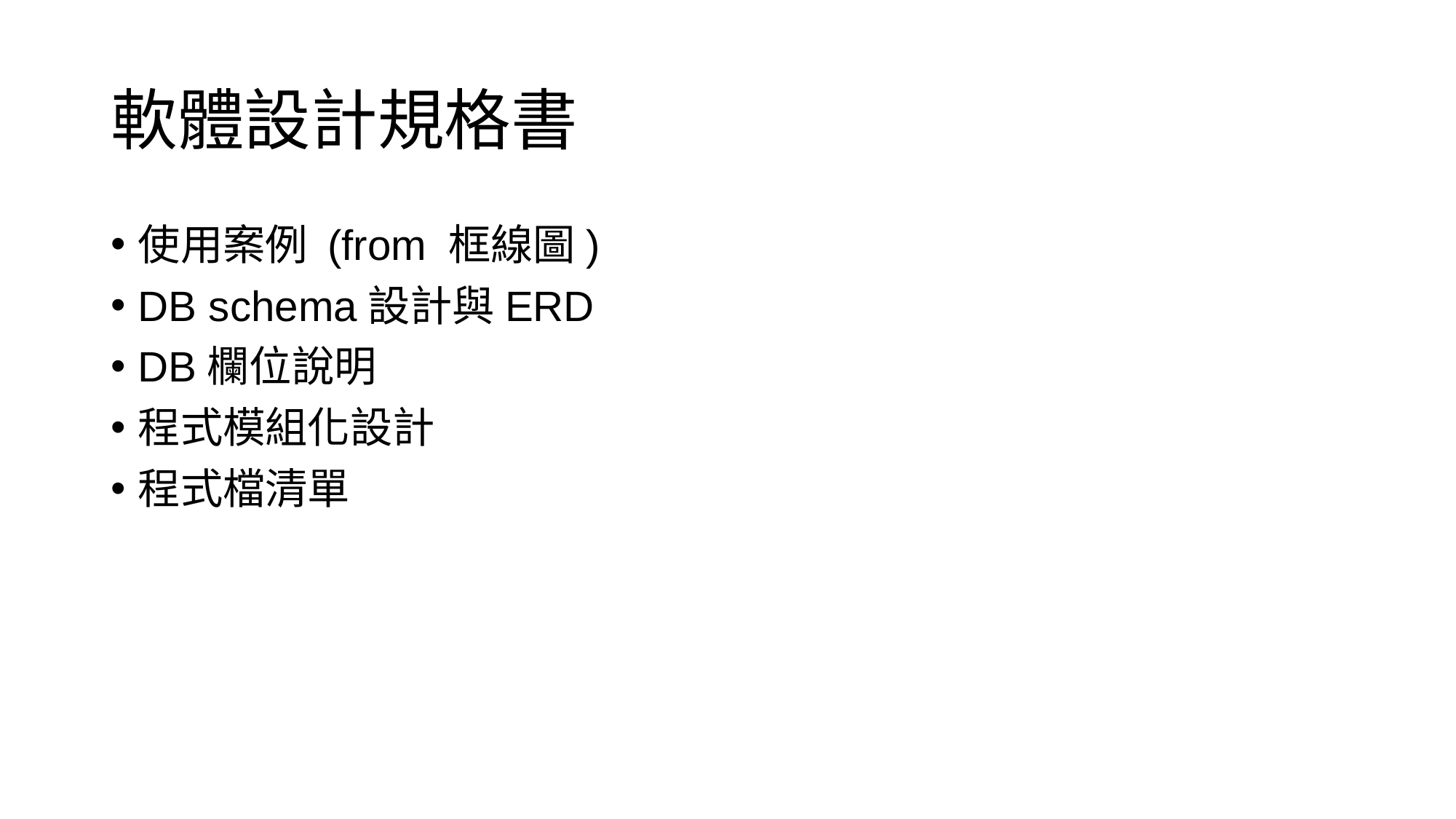

# 軟體設計規格書
使用案例 (from 框線圖)
DB schema設計與ERD
DB欄位說明
程式模組化設計
程式檔清單